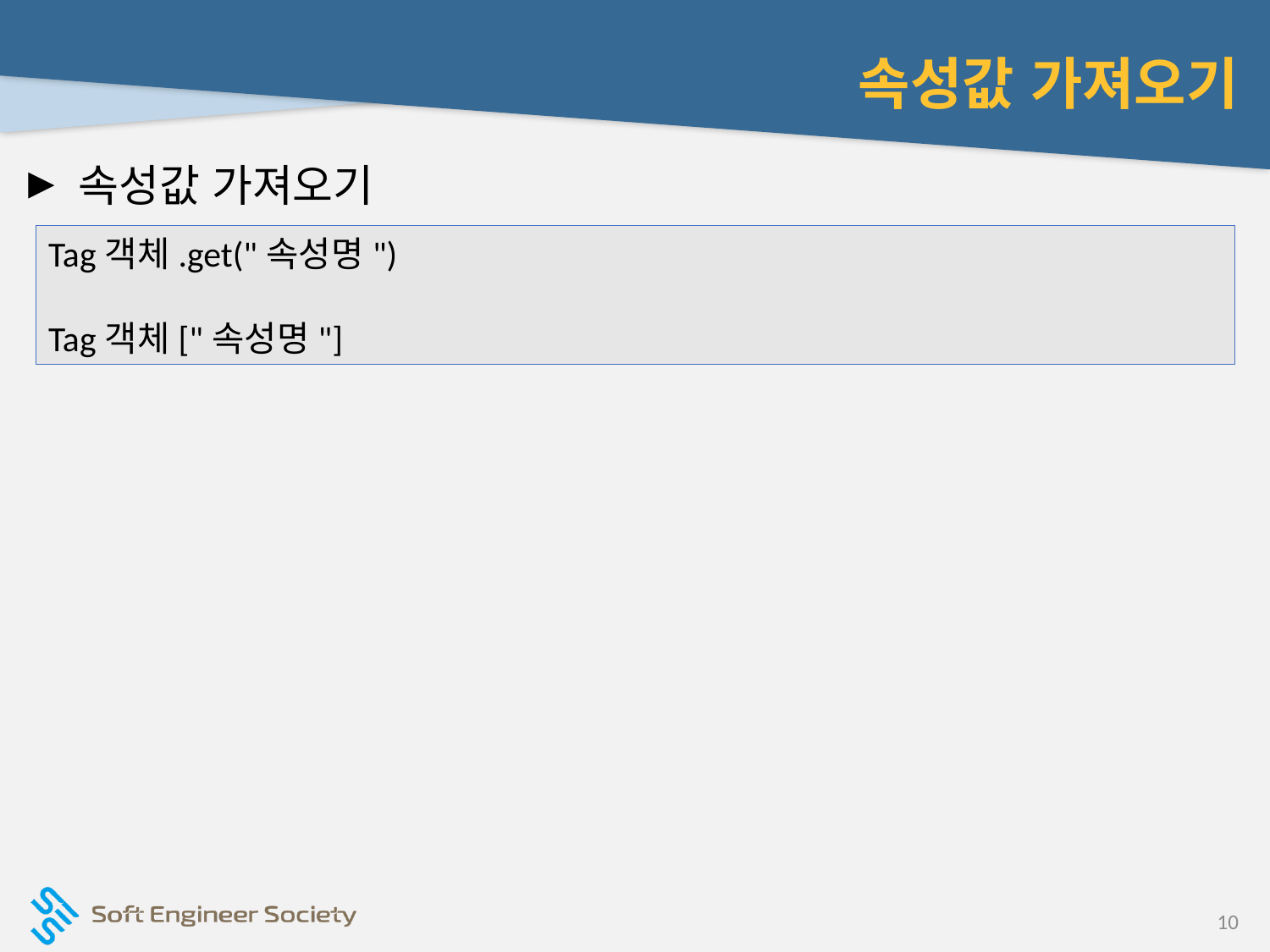

# 속성값 가져오기
속성값 가져오기
Tag객체.get("속성명")

Tag객체["속성명"]
10